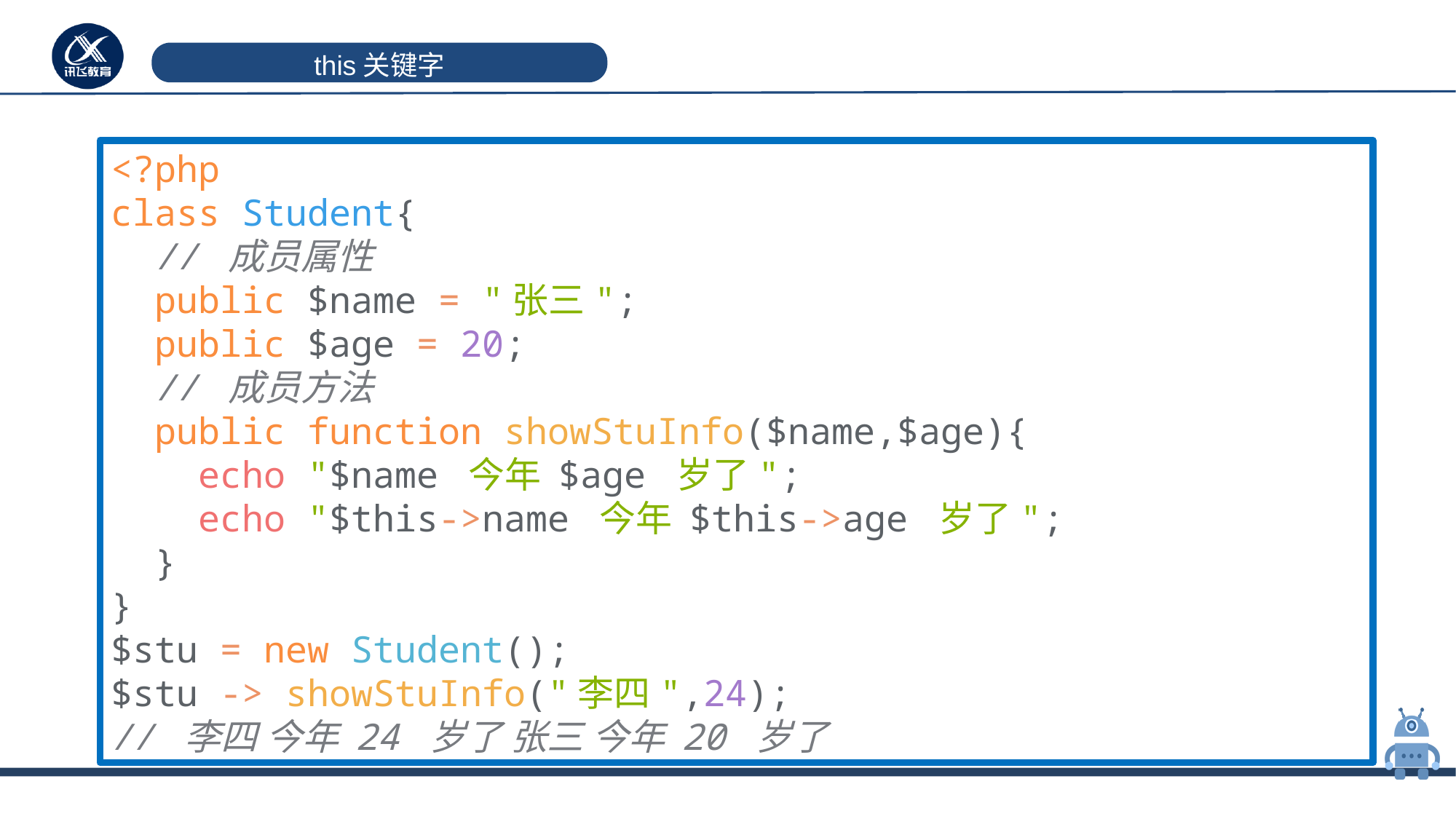

# this关键字
<?php
class Student{
  // 成员属性
  public $name = "张三";
  public $age = 20;
  // 成员方法
  public function showStuInfo($name,$age){
    echo "$name 今年 $age 岁了";
    echo "$this->name 今年 $this->age 岁了";
  }
}
$stu = new Student();
$stu -> showStuInfo("李四",24);
// 李四 今年 24 岁了 张三 今年 20 岁了
$this
        在 PHP 面向对象编程中，对象一旦被创建，在对象中的每个成员方法里面都会存在一个隐含的对象引用“$this”。成员方法属于哪个对象，那么这个“$this”就代表哪个对象，一般是与连接符 -> 联合使用，专门用来完成对象内部成员之间的访问。
语法：$this -> 成员属性
     $this -> 成员方法(参数列表)
注意：
        1、在使用 $this 访问某个成员属性时，后面只需要跟属性的名称即可，不需要$符号。
        2、$this 只能在对象内使用，其它地方不能使用 $this。